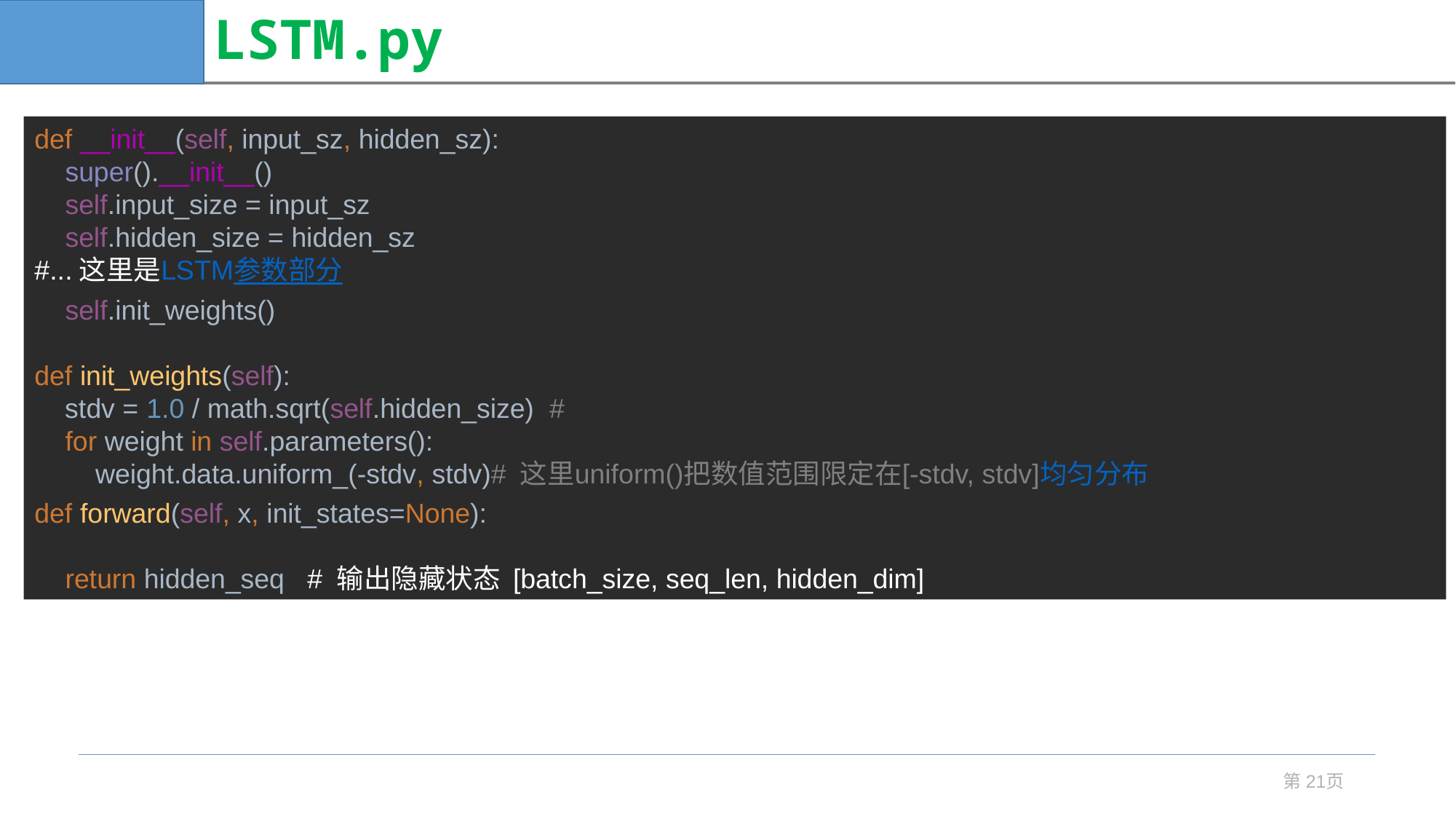

# LSTM.py
def __init__(self, input_sz, hidden_sz):
    super().__init__()
    self.input_size = input_sz
    self.hidden_size = hidden_sz
#...这里是LSTM参数部分
    self.init_weights()

def init_weights(self):
    stdv = 1.0 / math.sqrt(self.hidden_size)  #
    for weight in self.parameters():
        weight.data.uniform_(-stdv, stdv)# 这里uniform()把数值范围限定在[-stdv, stdv]均匀分布
def forward(self, x, init_states=None):
    return hidden_seq   # 输出隐藏状态 [batch_size, seq_len, hidden_dim]
第21页